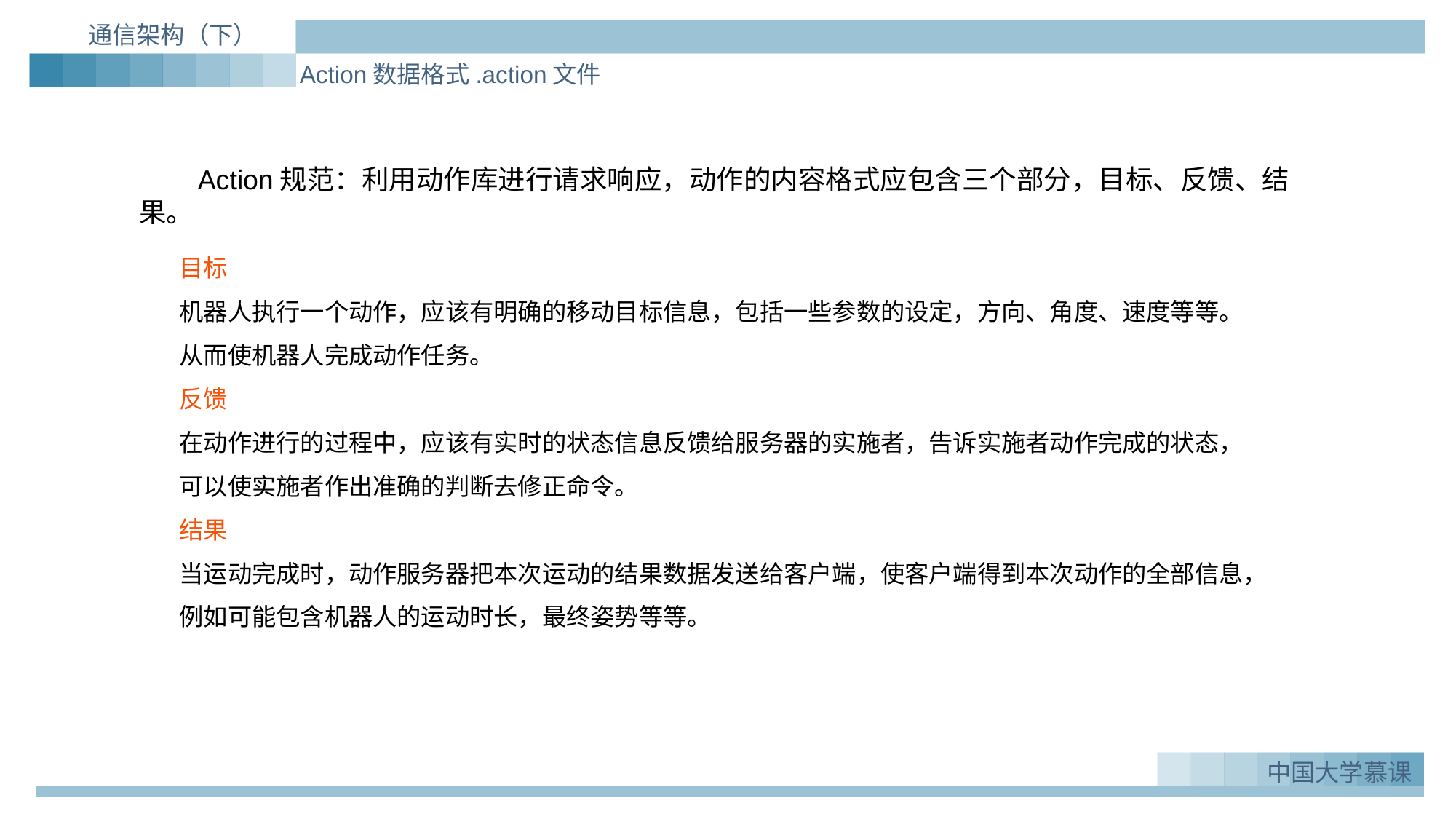

通信架构（下）
Action数据格式.action文件
       Action规范：利用动作库进行请求响应，动作的内容格式应包含三个部分，目标、反馈、结果。
目标
机器人执行一个动作，应该有明确的移动目标信息，包括一些参数的设定，方向、角度、速度等等。
从而使机器人完成动作任务。
反馈
在动作进行的过程中，应该有实时的状态信息反馈给服务器的实施者，告诉实施者动作完成的状态，
可以使实施者作出准确的判断去修正命令。
结果
当运动完成时，动作服务器把本次运动的结果数据发送给客户端，使客户端得到本次动作的全部信息，
例如可能包含机器人的运动时长，最终姿势等等。
中国大学慕课